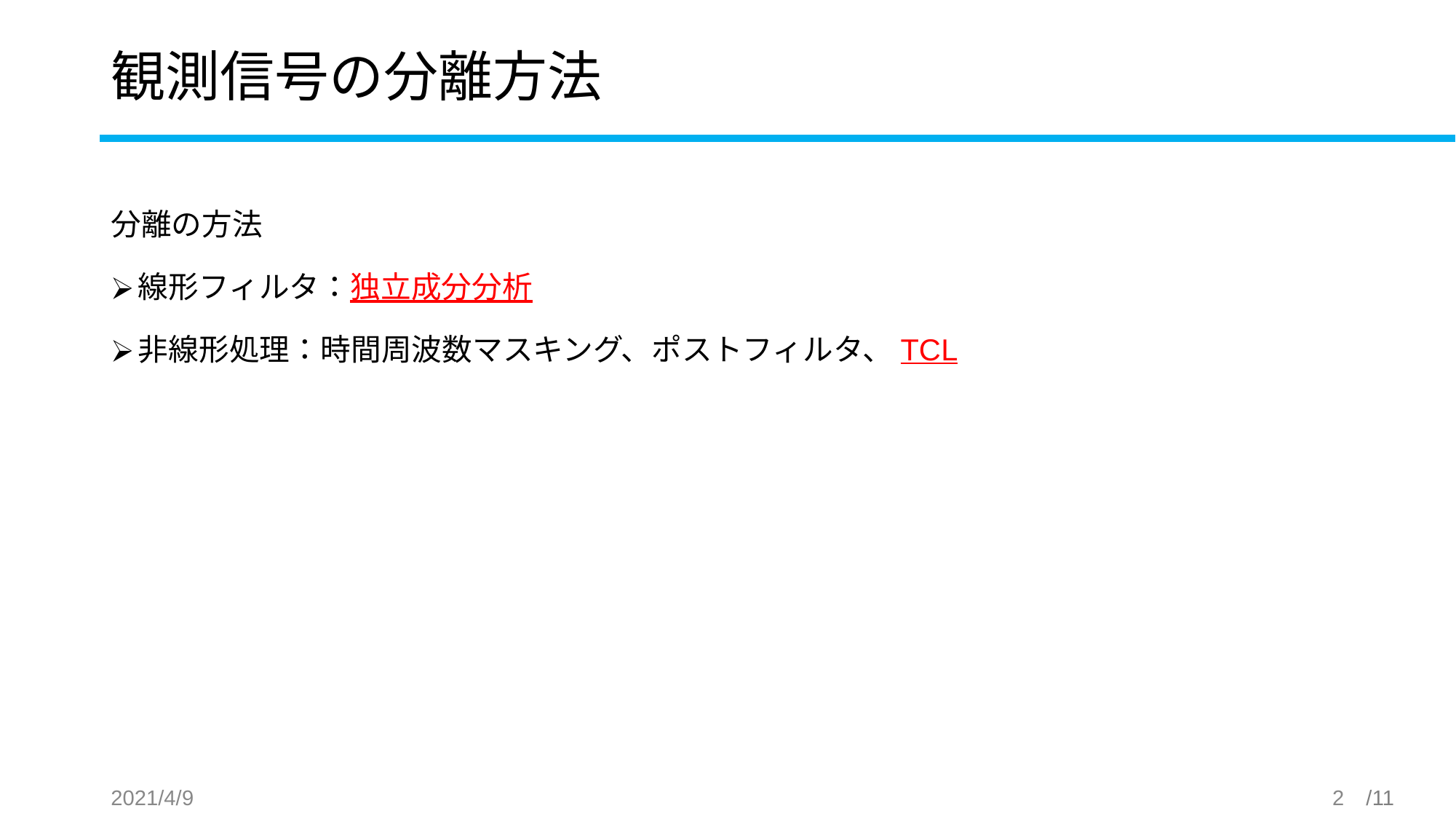

# 観測信号の分離方法
分離の方法
線形フィルタ：独立成分分析
非線形処理：時間周波数マスキング、ポストフィルタ、TCL

2021/4/9
2